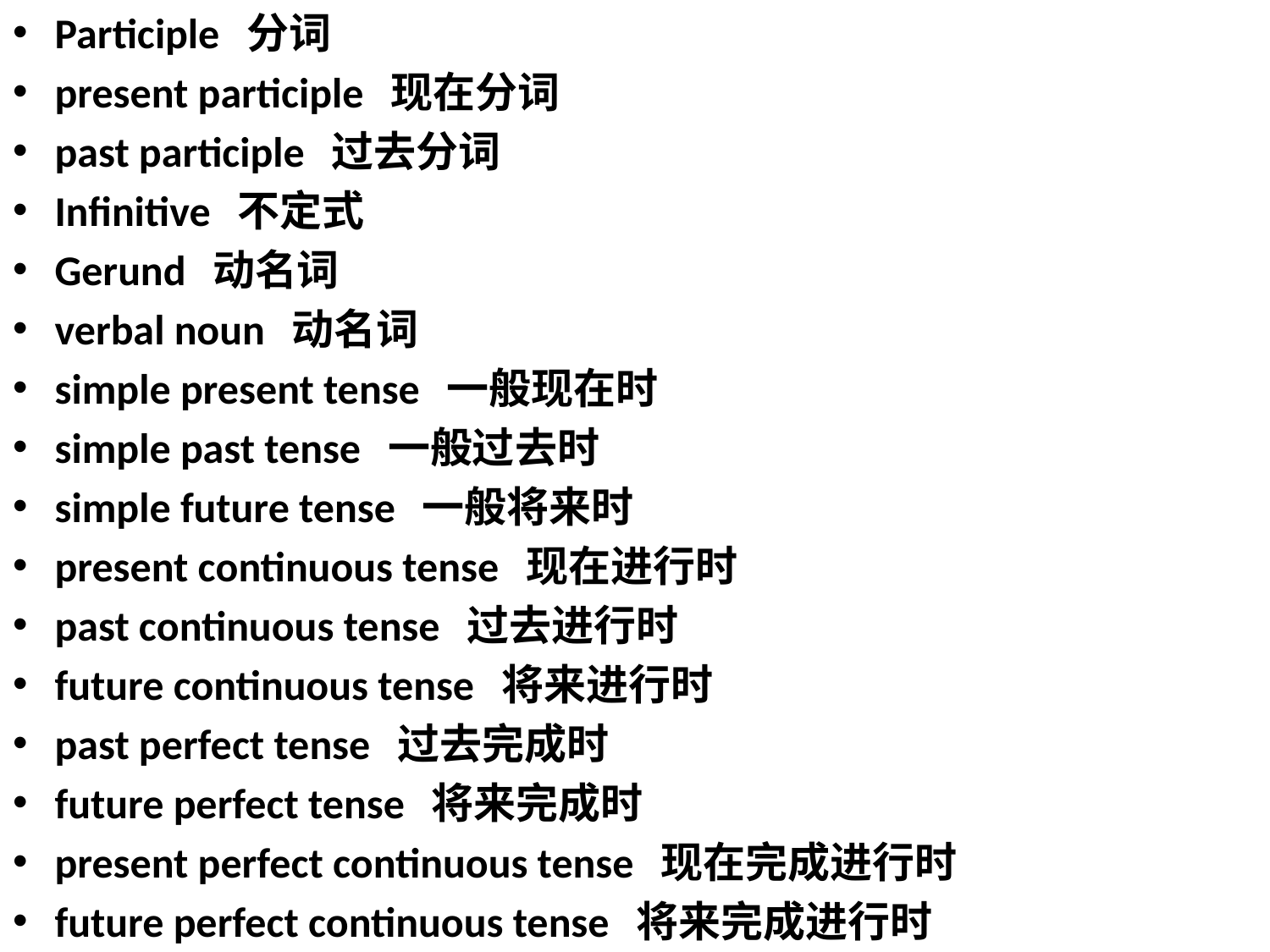

Participle  分词
present participle  现在分词
past participle  过去分词
Infinitive  不定式
Gerund  动名词
verbal noun  动名词
simple present tense  一般现在时
simple past tense  一般过去时
simple future tense  一般将来时
present continuous tense  现在进行时
past continuous tense  过去进行时
future continuous tense  将来进行时
past perfect tense  过去完成时
future perfect tense  将来完成时
present perfect continuous tense  现在完成进行时
future perfect continuous tense  将来完成进行时